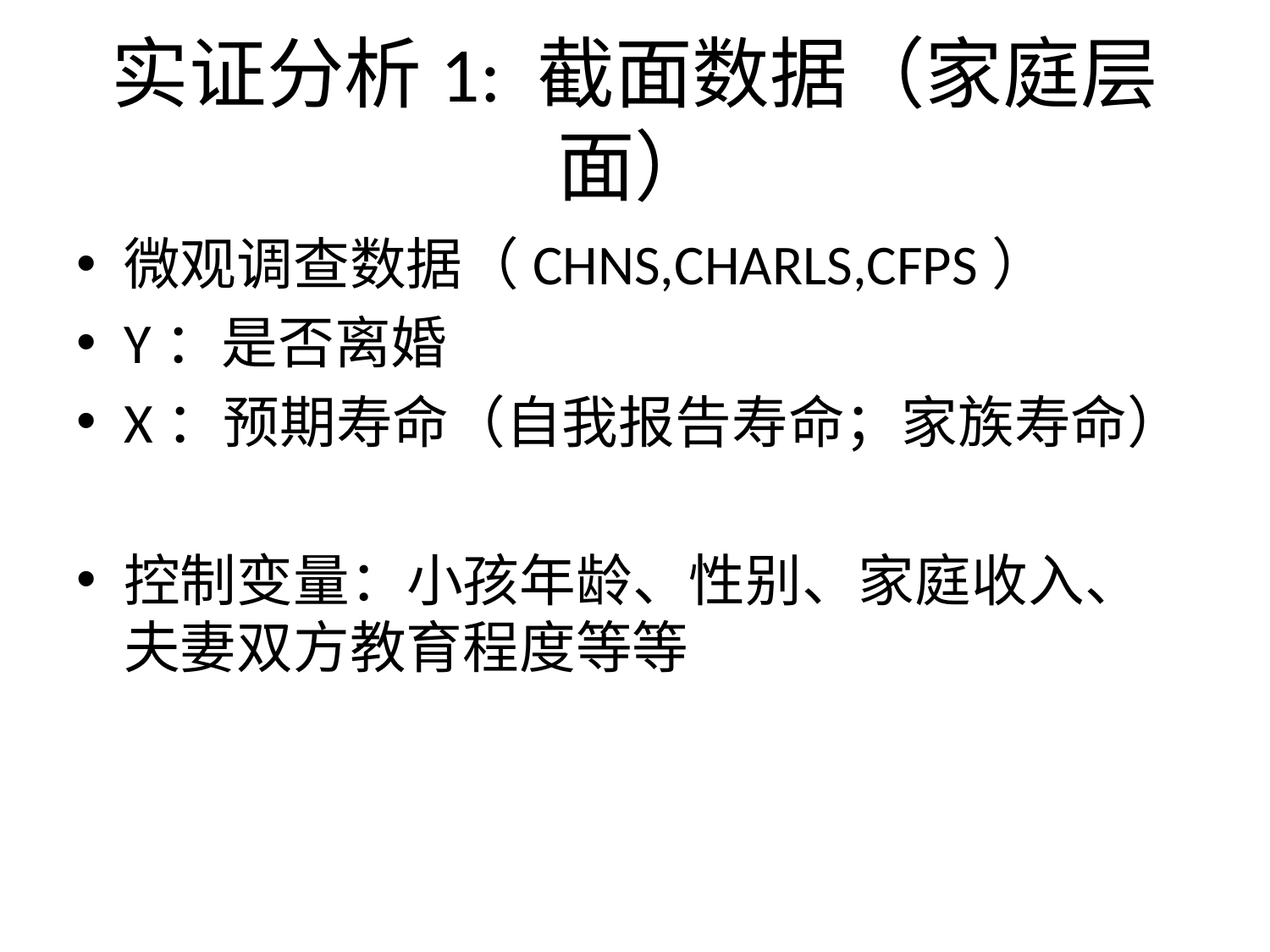

# 实证分析1: 截面数据（家庭层面）
微观调查数据（CHNS,CHARLS,CFPS）
Y：是否离婚
X：预期寿命（自我报告寿命；家族寿命）

控制变量：小孩年龄、性别、家庭收入、夫妻双方教育程度等等